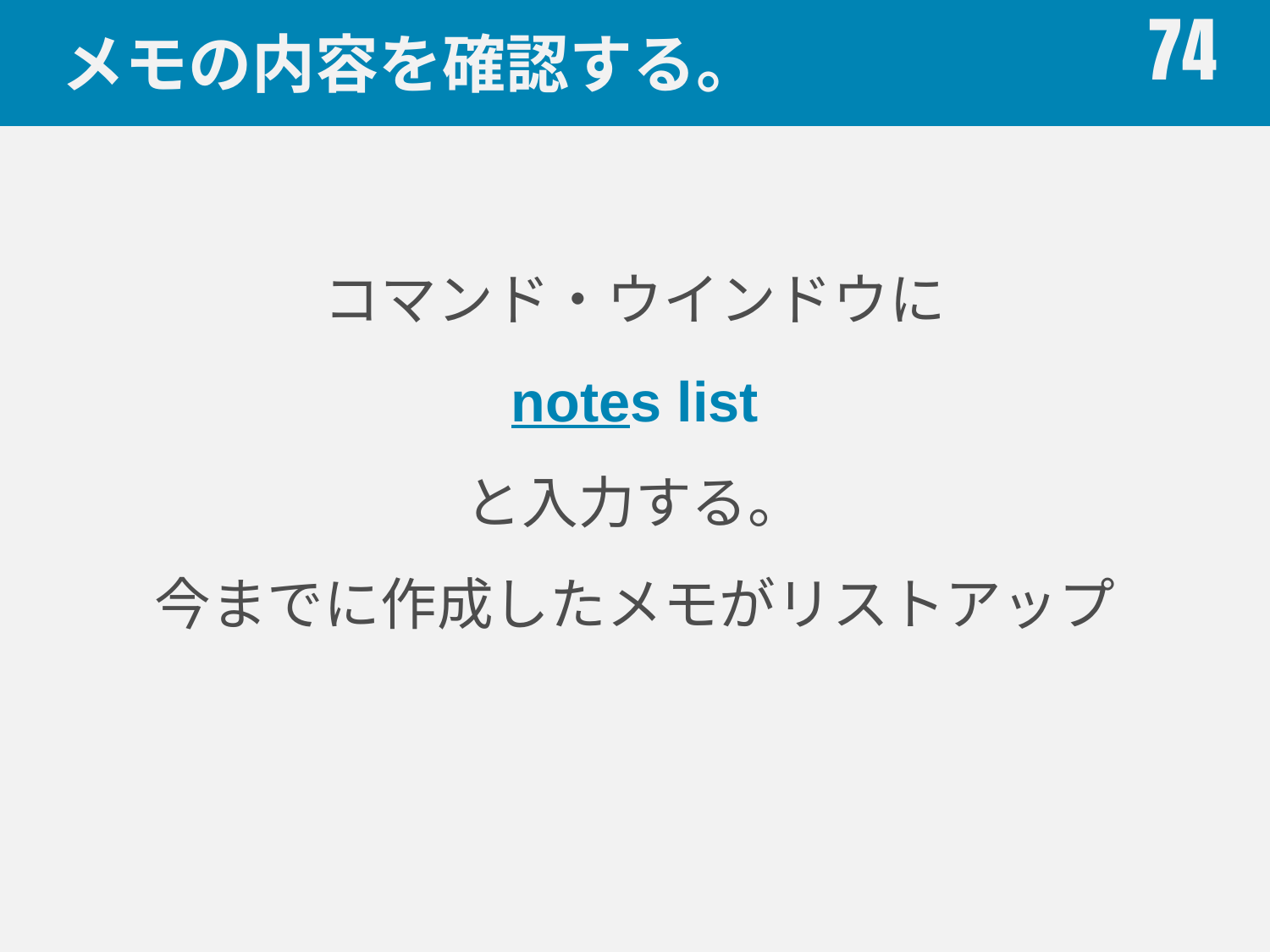

# メモの内容を確認する。
 74

コマンド・ウインドウに
notes list
と入力する。
今までに作成したメモがリストアップ